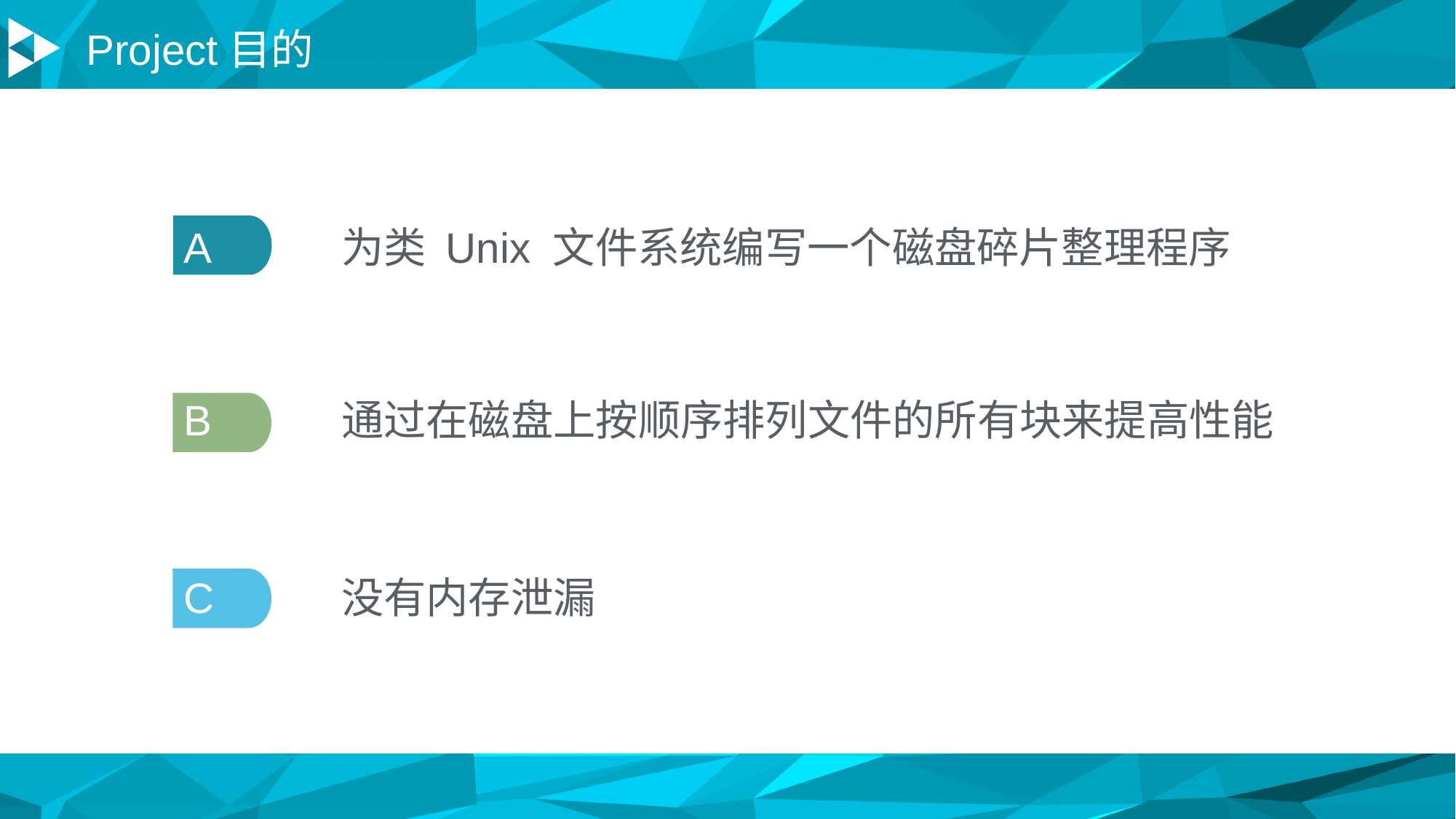

Project目的
A

为类 Unix 文件系统编写一个磁盘碎片整理程序
B

通过在磁盘上按顺序排列文件的所有块来提高性能
C

没有内存泄漏